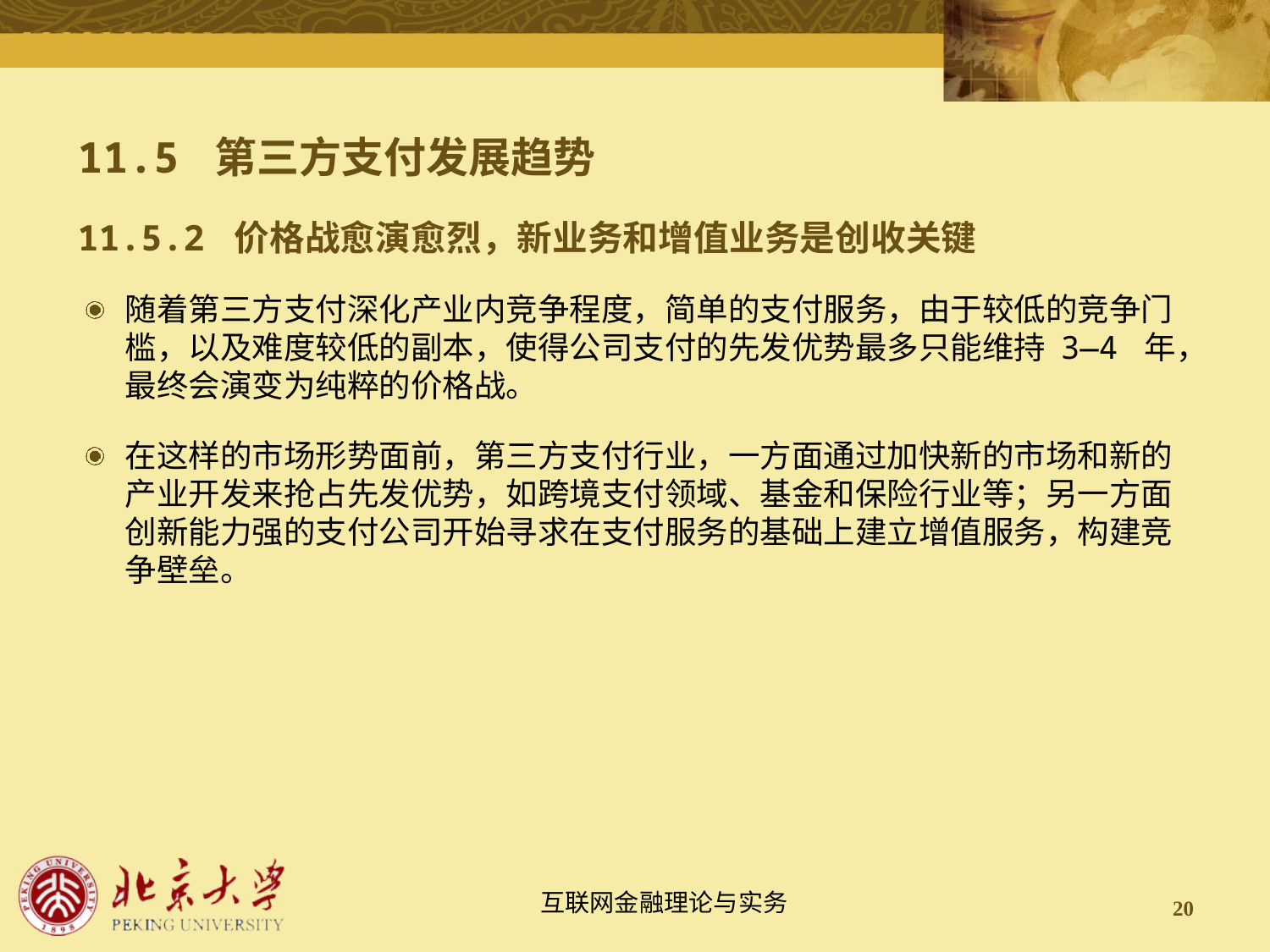

# 11.5 第三方支付发展趋势
11.5.2 价格战愈演愈烈，新业务和增值业务是创收关键
随着第三方支付深化产业内竞争程度，简单的支付服务，由于较低的竞争门槛，以及难度较低的副本，使得公司支付的先发优势最多只能维持 3—4 年，最终会演变为纯粹的价格战。
在这样的市场形势面前，第三方支付行业，一方面通过加快新的市场和新的产业开发来抢占先发优势，如跨境支付领域、基金和保险行业等；另一方面创新能力强的支付公司开始寻求在支付服务的基础上建立增值服务，构建竞争壁垒。

20